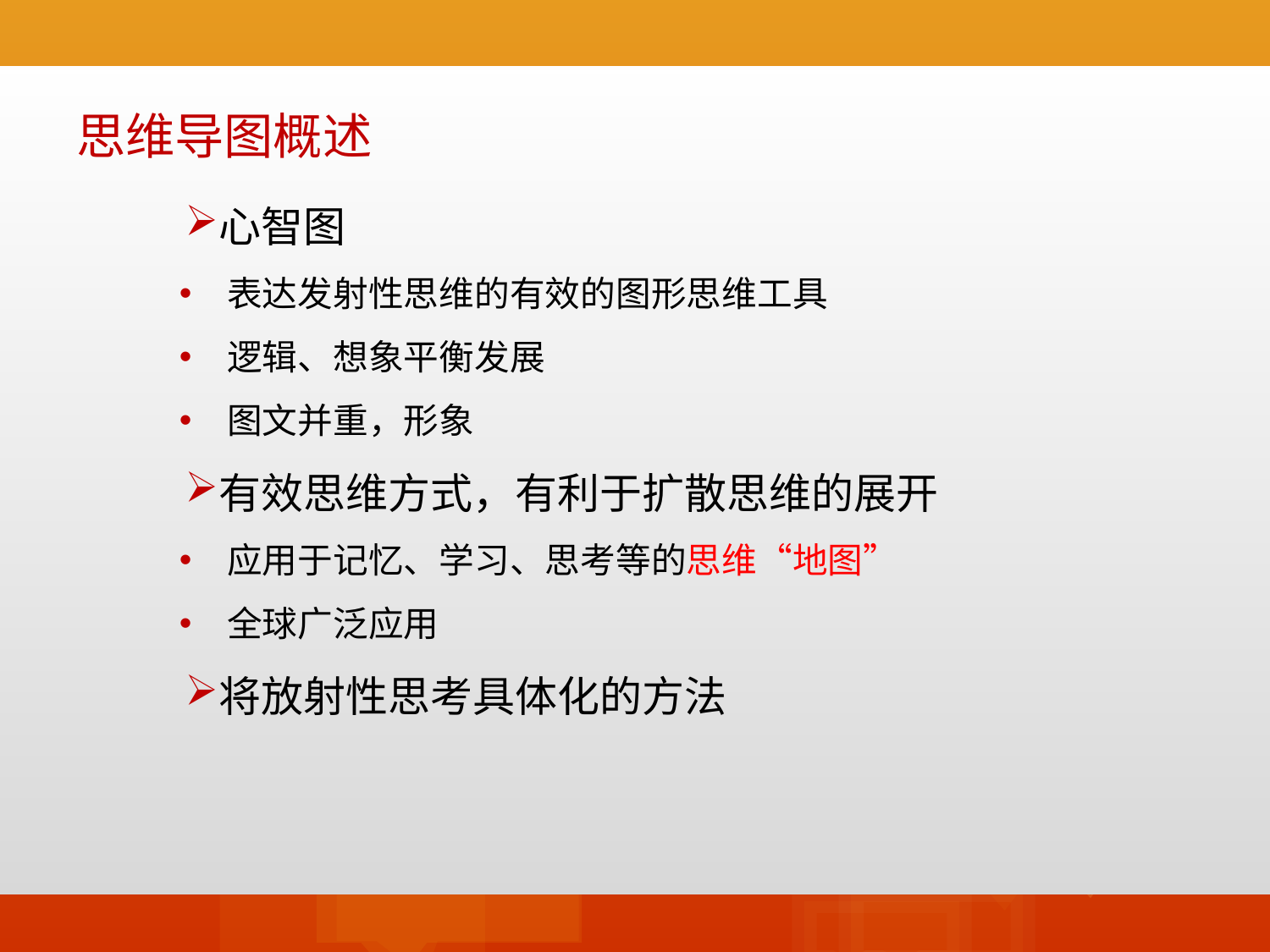

思维导图概述
心智图
表达发射性思维的有效的图形思维工具
逻辑、想象平衡发展
图文并重，形象
有效思维方式，有利于扩散思维的展开
应用于记忆、学习、思考等的思维“地图”
全球广泛应用
将放射性思考具体化的方法